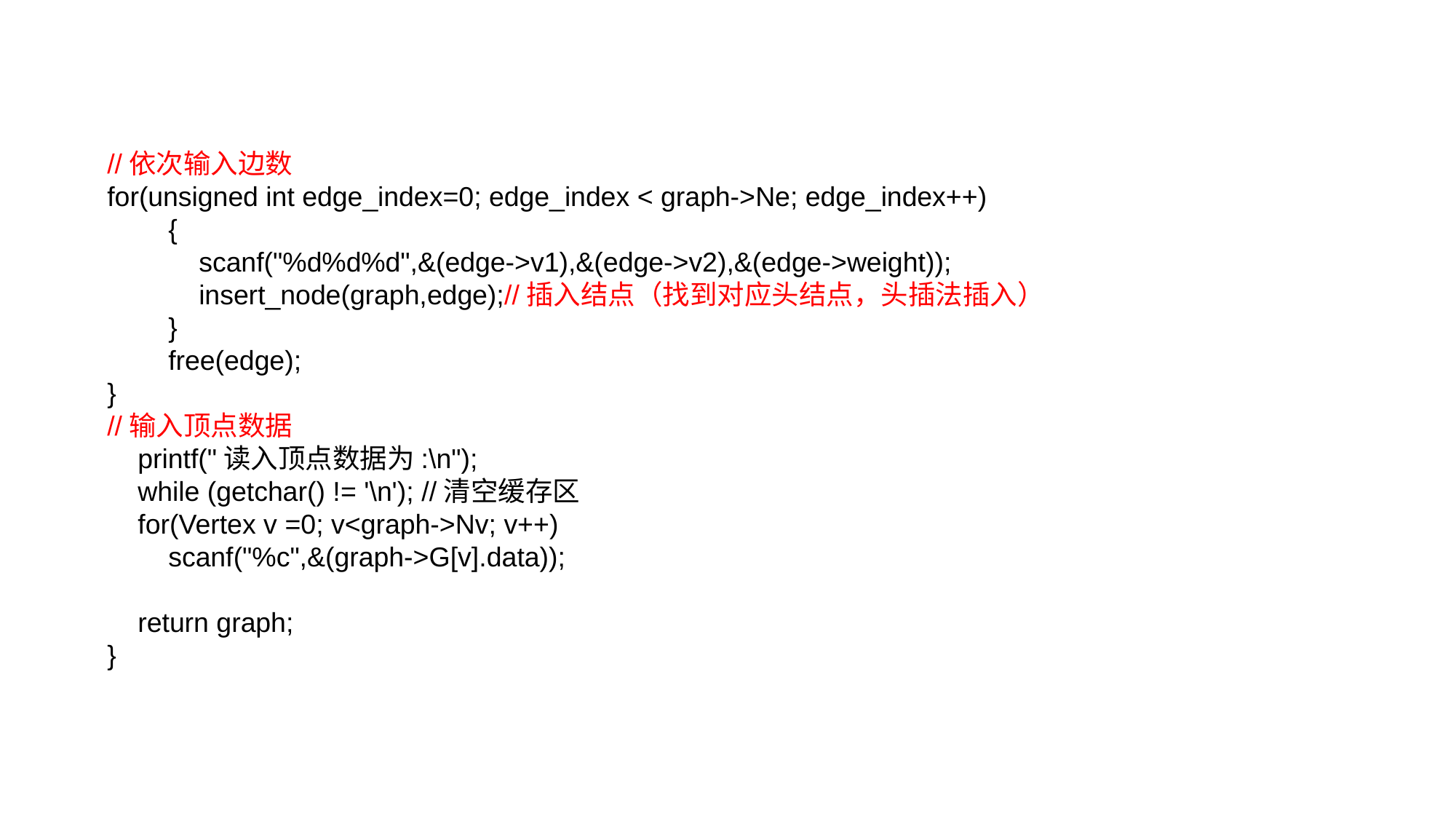

//依次输入边数
for(unsigned int edge_index=0; edge_index < graph->Ne; edge_index++)
        {
            scanf("%d%d%d",&(edge->v1),&(edge->v2),&(edge->weight));
            insert_node(graph,edge);//插入结点（找到对应头结点，头插法插入）
        }
        free(edge);
}
//输入顶点数据
    printf("读入顶点数据为:\n");
    while (getchar() != '\n'); //清空缓存区
    for(Vertex v =0; v<graph->Nv; v++)
        scanf("%c",&(graph->G[v].data));

    return graph;
}